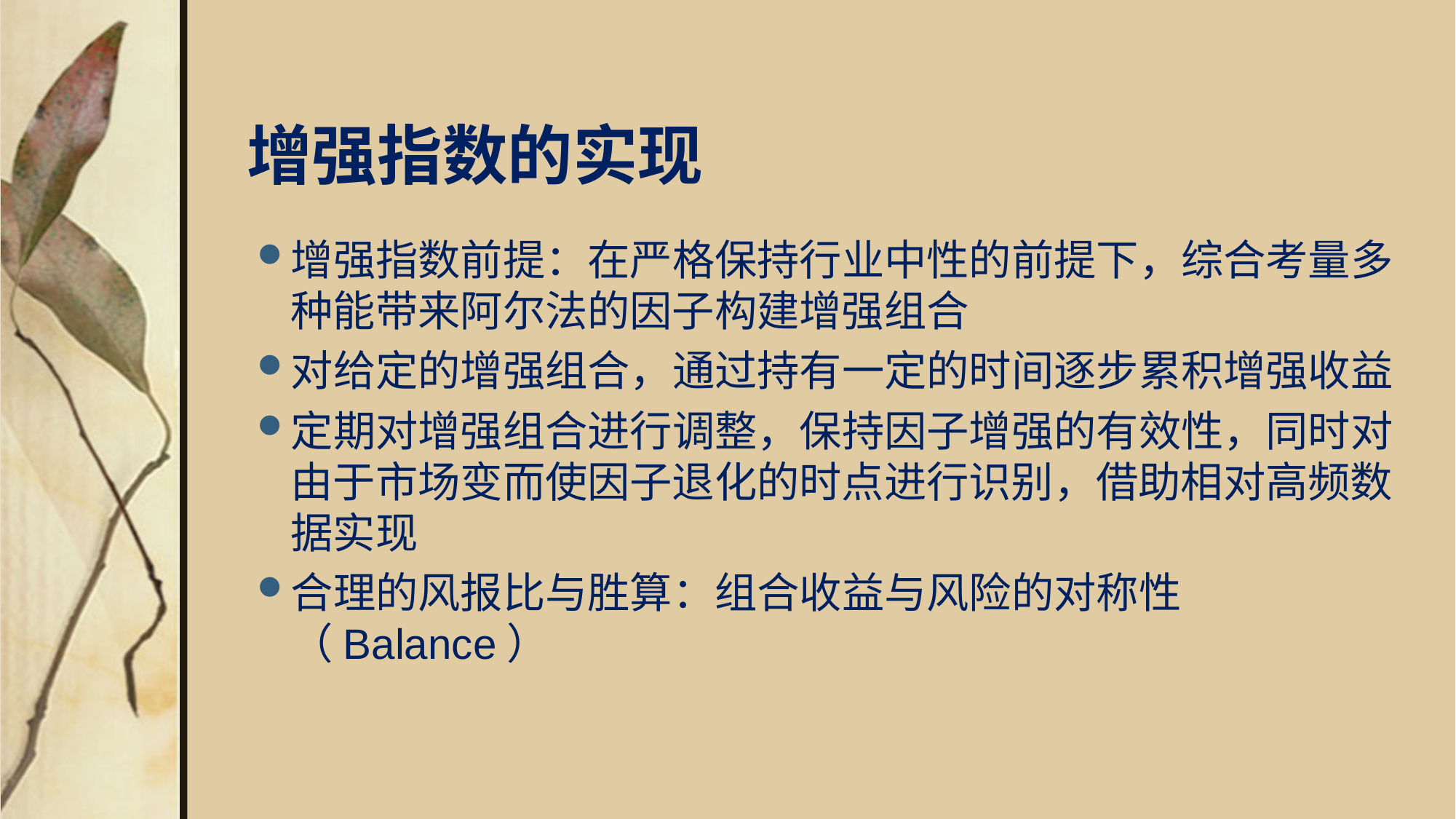

增强指数的实现
增强指数前提：在严格保持行业中性的前提下，综合考量多种能带来阿尔法的因子构建增强组合
对给定的增强组合，通过持有一定的时间逐步累积增强收益
定期对增强组合进行调整，保持因子增强的有效性，同时对由于市场变而使因子退化的时点进行识别，借助相对高频数据实现
合理的风报比与胜算：组合收益与风险的对称性（Balance）